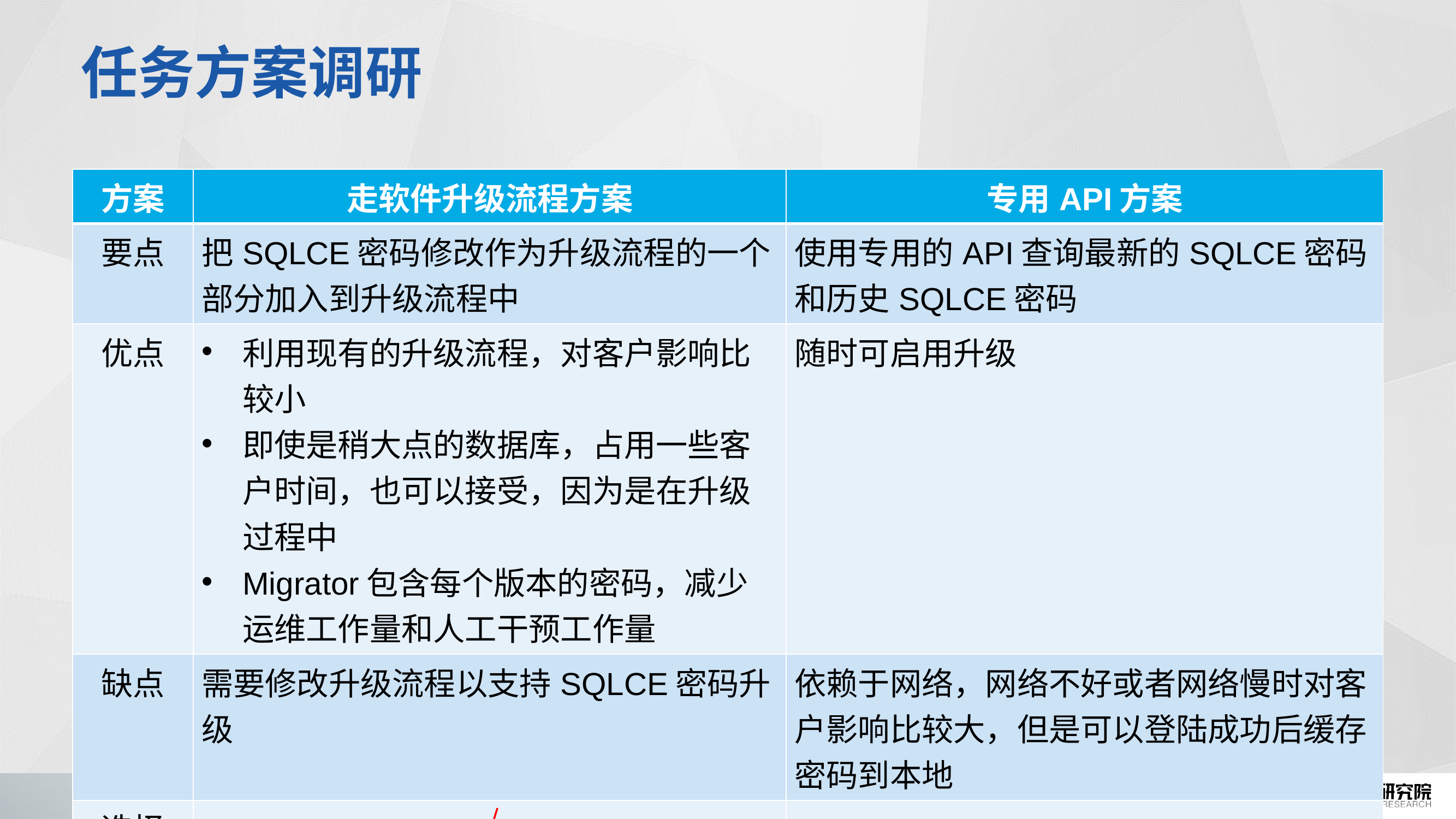

# 任务方案调研
| 方案 | 走软件升级流程方案 | 专用API方案 |
| --- | --- | --- |
| 要点 | 把SQLCE密码修改作为升级流程的一个部分加入到升级流程中 | 使用专用的API查询最新的SQLCE密码和历史SQLCE密码 |
| 优点 | 利用现有的升级流程，对客户影响比较小 即使是稍大点的数据库，占用一些客户时间，也可以接受，因为是在升级过程中 Migrator包含每个版本的密码，减少运维工作量和人工干预工作量 | 随时可启用升级 |
| 缺点 | 需要修改升级流程以支持SQLCE密码升级 | 依赖于网络，网络不好或者网络慢时对客户影响比较大，但是可以登陆成功后缓存密码到本地 |
| 选择 | √ |  |